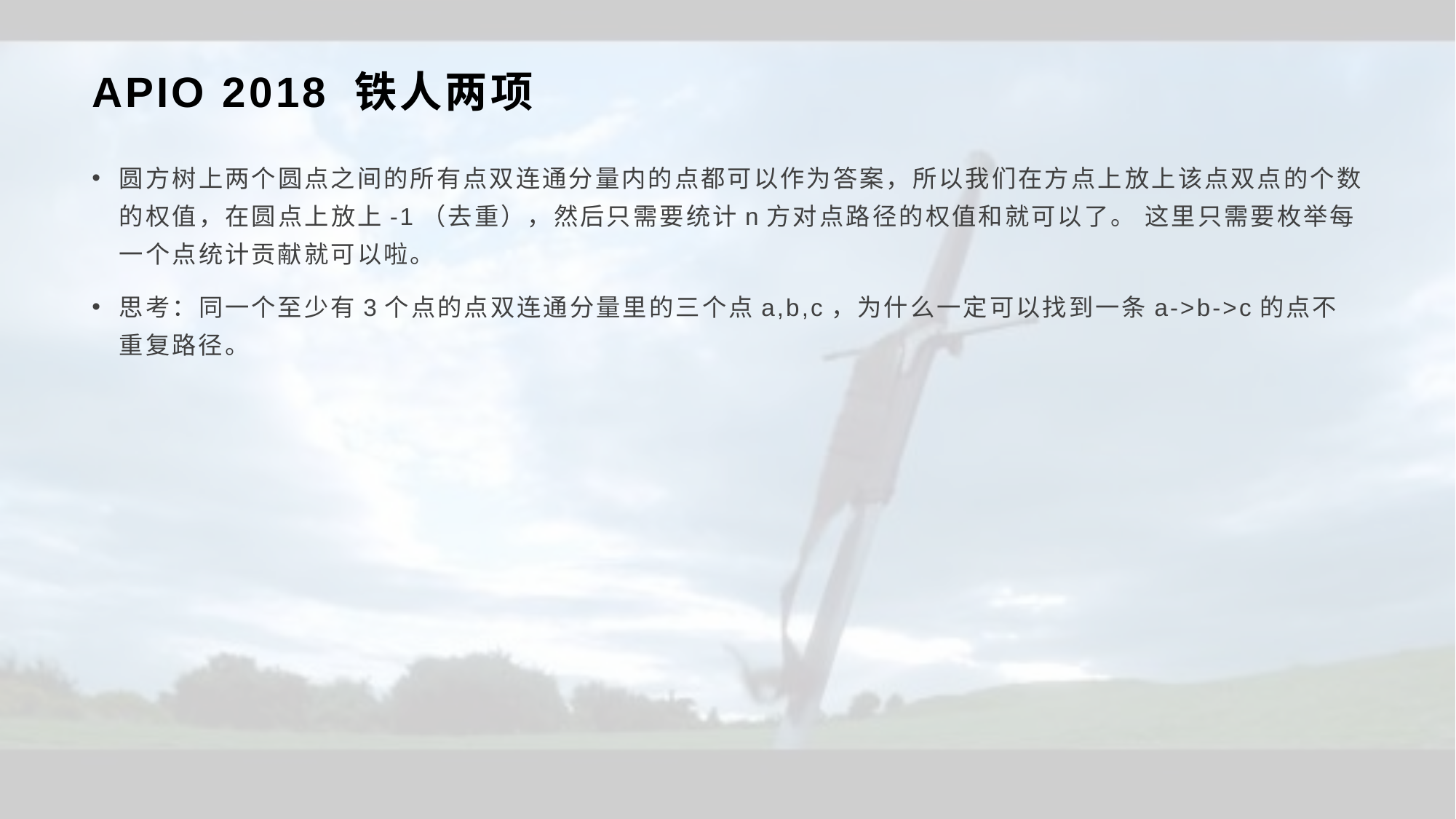

# APIO 2018 铁人两项
圆方树上两个圆点之间的所有点双连通分量内的点都可以作为答案，所以我们在方点上放上该点双点的个数的权值，在圆点上放上-1（去重），然后只需要统计n方对点路径的权值和就可以了。 这里只需要枚举每一个点统计贡献就可以啦。
思考：同一个至少有3个点的点双连通分量里的三个点a,b,c，为什么一定可以找到一条a->b->c的点不重复路径。